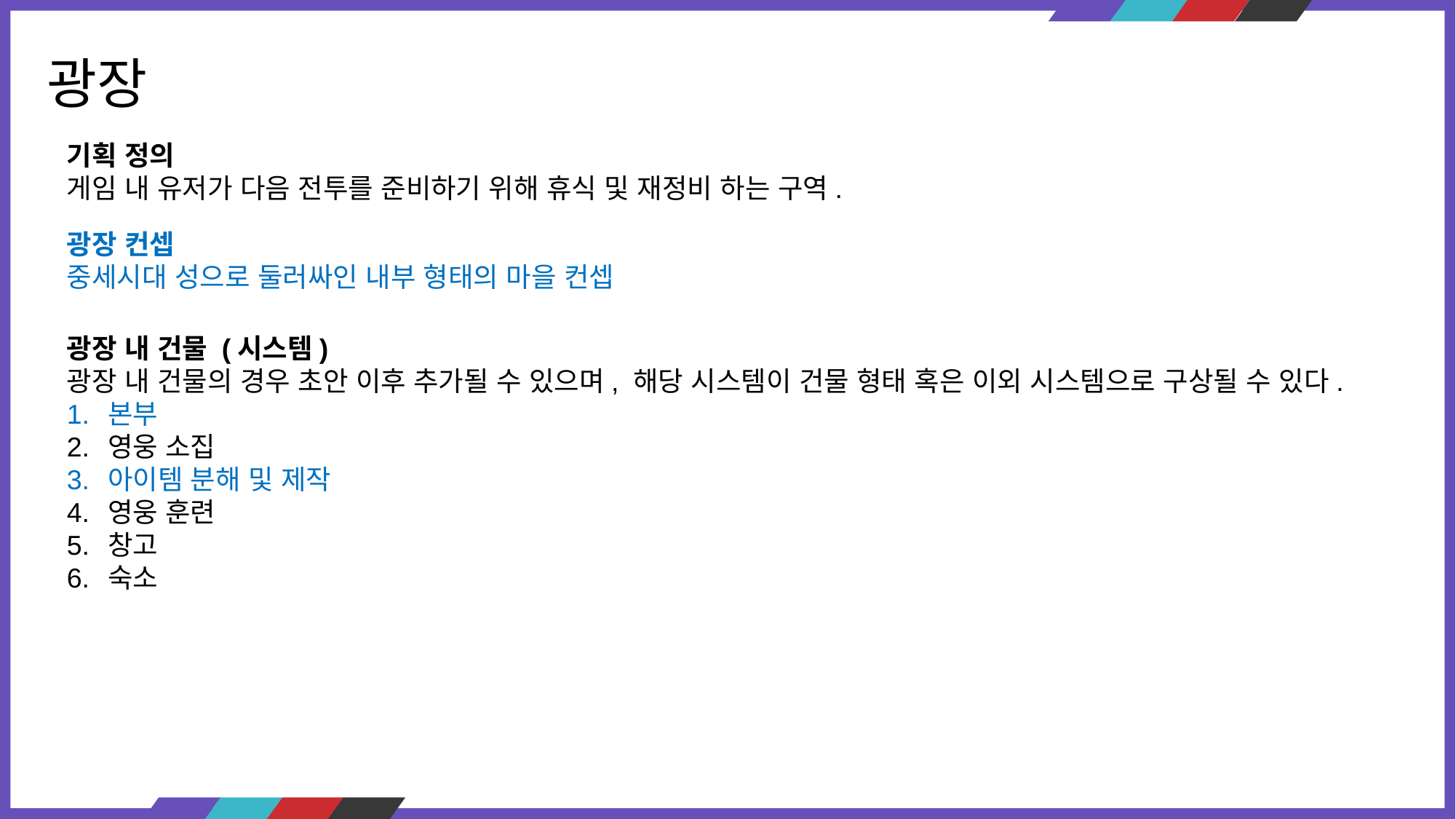

광장
기획 정의
게임 내 유저가 다음 전투를 준비하기 위해 휴식 및 재정비 하는 구역.
광장 컨셉
중세시대 성으로 둘러싸인 내부 형태의 마을 컨셉
광장 내 건물 (시스템)
광장 내 건물의 경우 초안 이후 추가될 수 있으며, 해당 시스템이 건물 형태 혹은 이외 시스템으로 구상될 수 있다.
본부
영웅 소집
아이템 분해 및 제작
영웅 훈련
창고
숙소